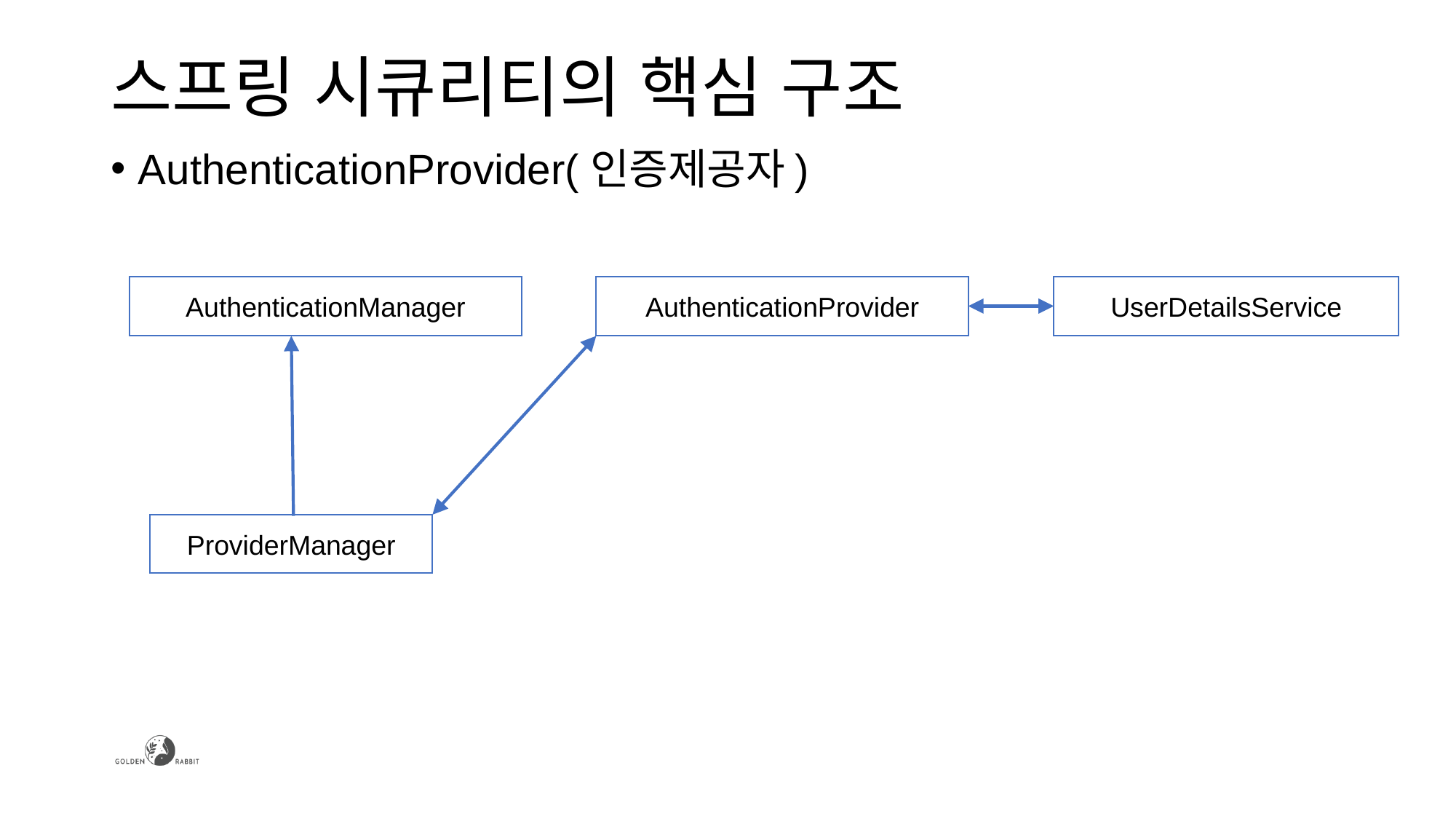

# 스프링 시큐리티의 핵심 구조
AuthenticationProvider(인증제공자)
AuthenticationManager
AuthenticationProvider
UserDetailsService
ProviderManager